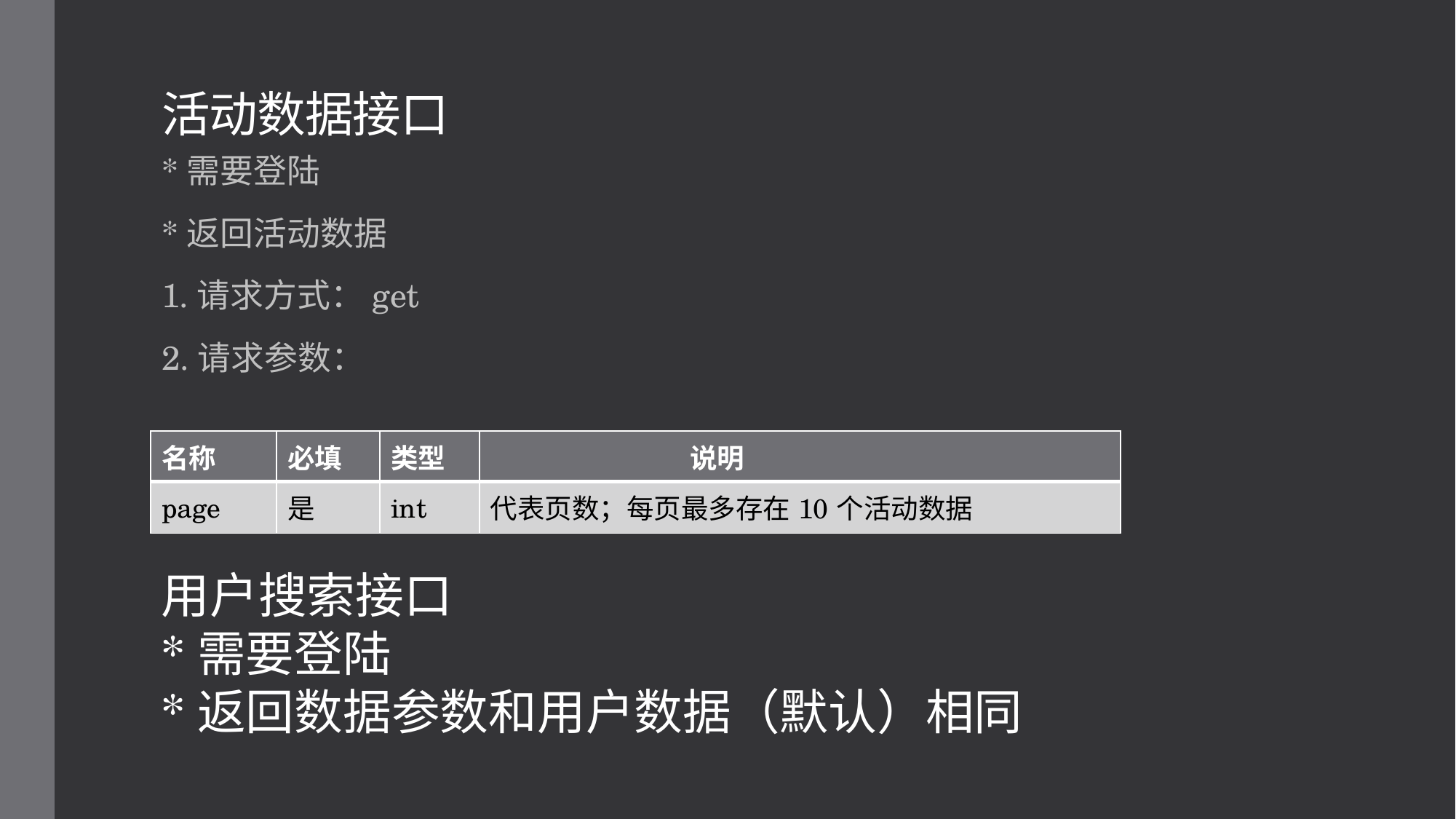

# 活动数据接口
*需要登陆
*返回活动数据
1.请求方式：get
2.请求参数：

| 名称 | 必填 | 类型 | 说明 |
| --- | --- | --- | --- |
| page | 是 | int | 代表页数；每页最多存在10个活动数据 |
用户搜索接口
*需要登陆
*返回数据参数和用户数据（默认）相同